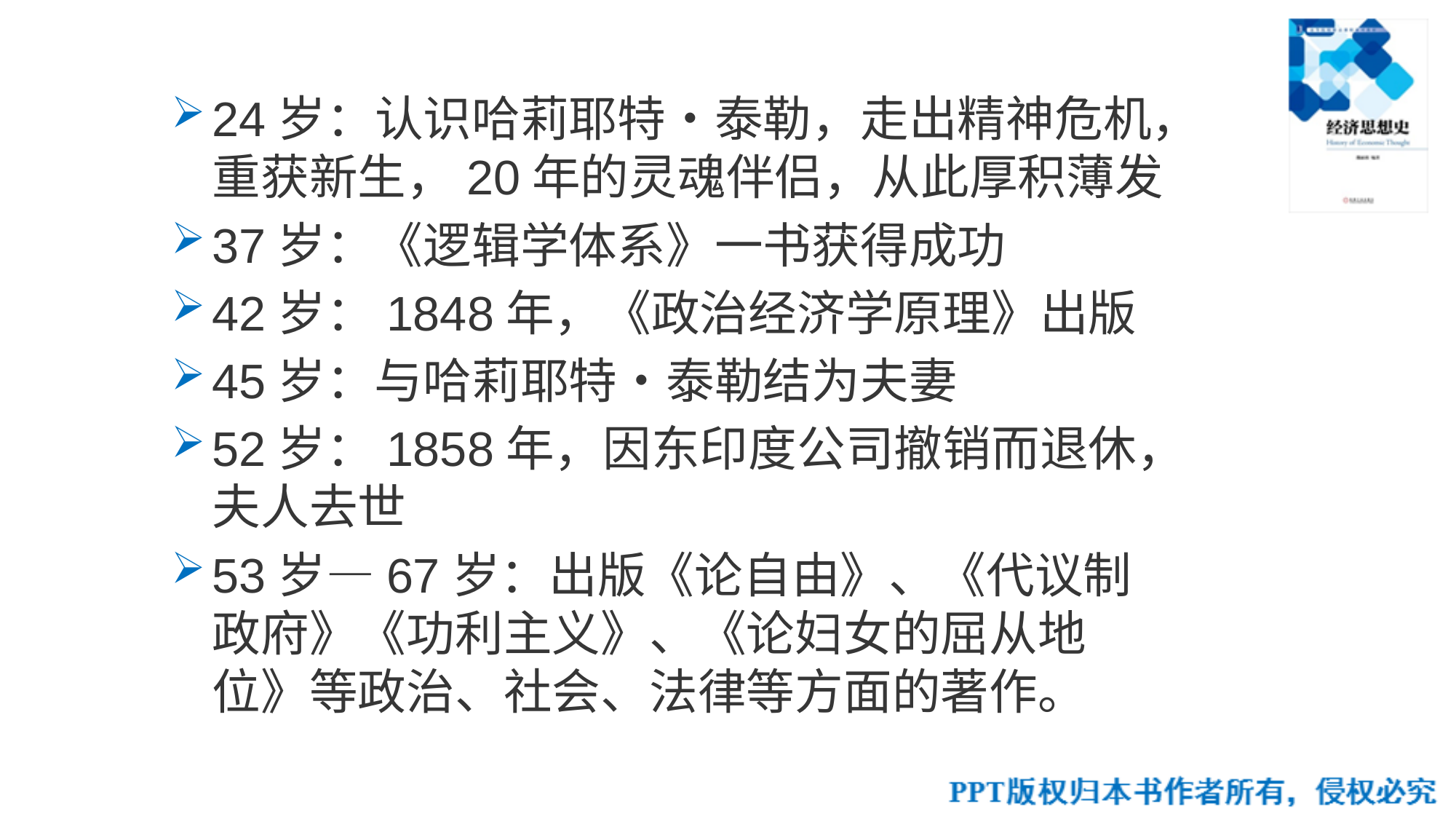

24岁：认识哈莉耶特•泰勒，走出精神危机，重获新生，20年的灵魂伴侣，从此厚积薄发
37岁：《逻辑学体系》一书获得成功
42岁：1848年，《政治经济学原理》出版
45岁：与哈莉耶特•泰勒结为夫妻
52岁：1858年，因东印度公司撤销而退休，夫人去世
53岁—67岁：出版《论自由》、《代议制政府》《功利主义》、《论妇女的屈从地位》等政治、社会、法律等方面的著作。